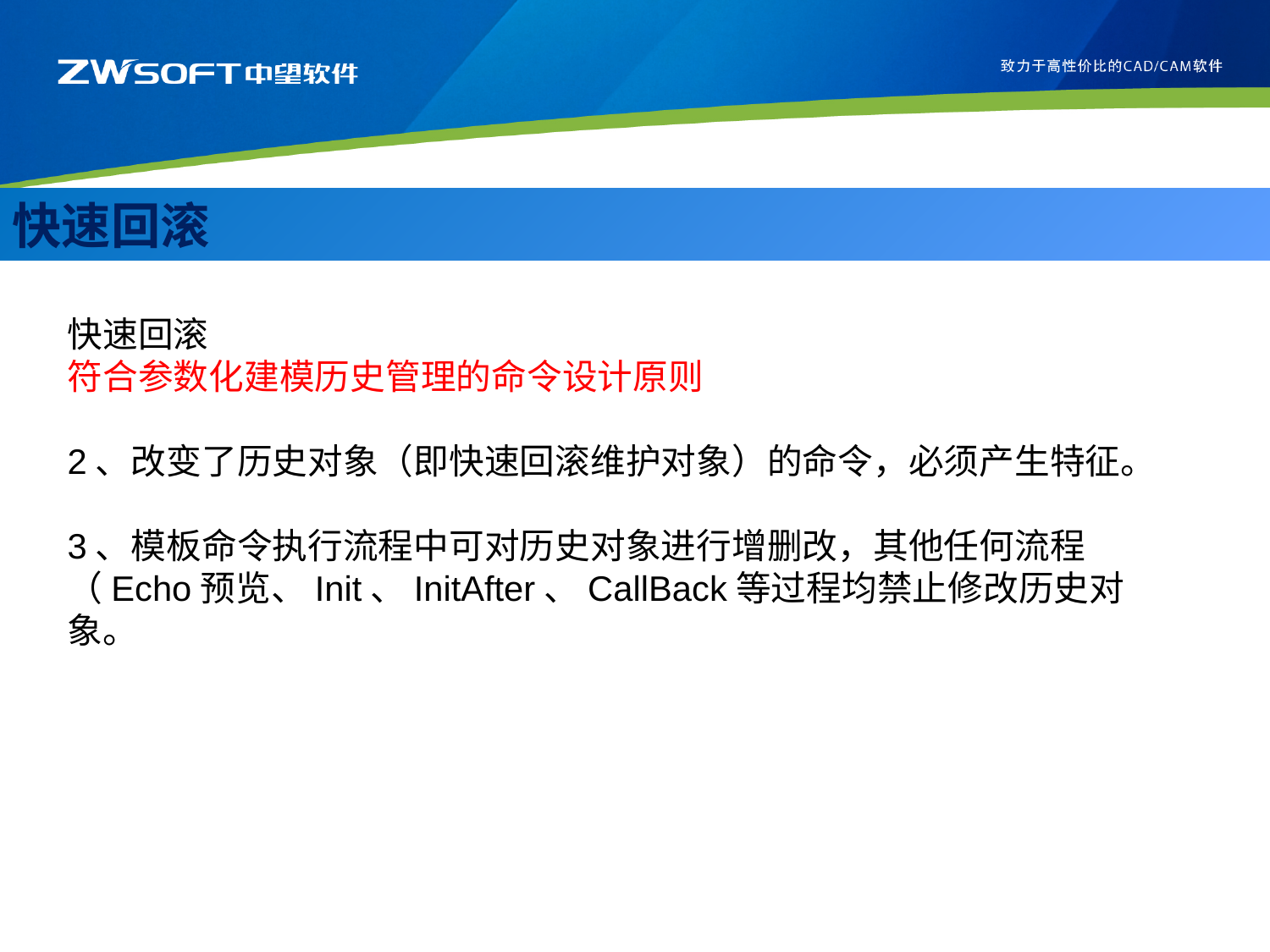

快速回滚
快速回滚
符合参数化建模历史管理的命令设计原则

2、改变了历史对象（即快速回滚维护对象）的命令，必须产生特征。

3、模板命令执行流程中可对历史对象进行增删改，其他任何流程（Echo预览、Init、InitAfter、CallBack等过程均禁止修改历史对象。